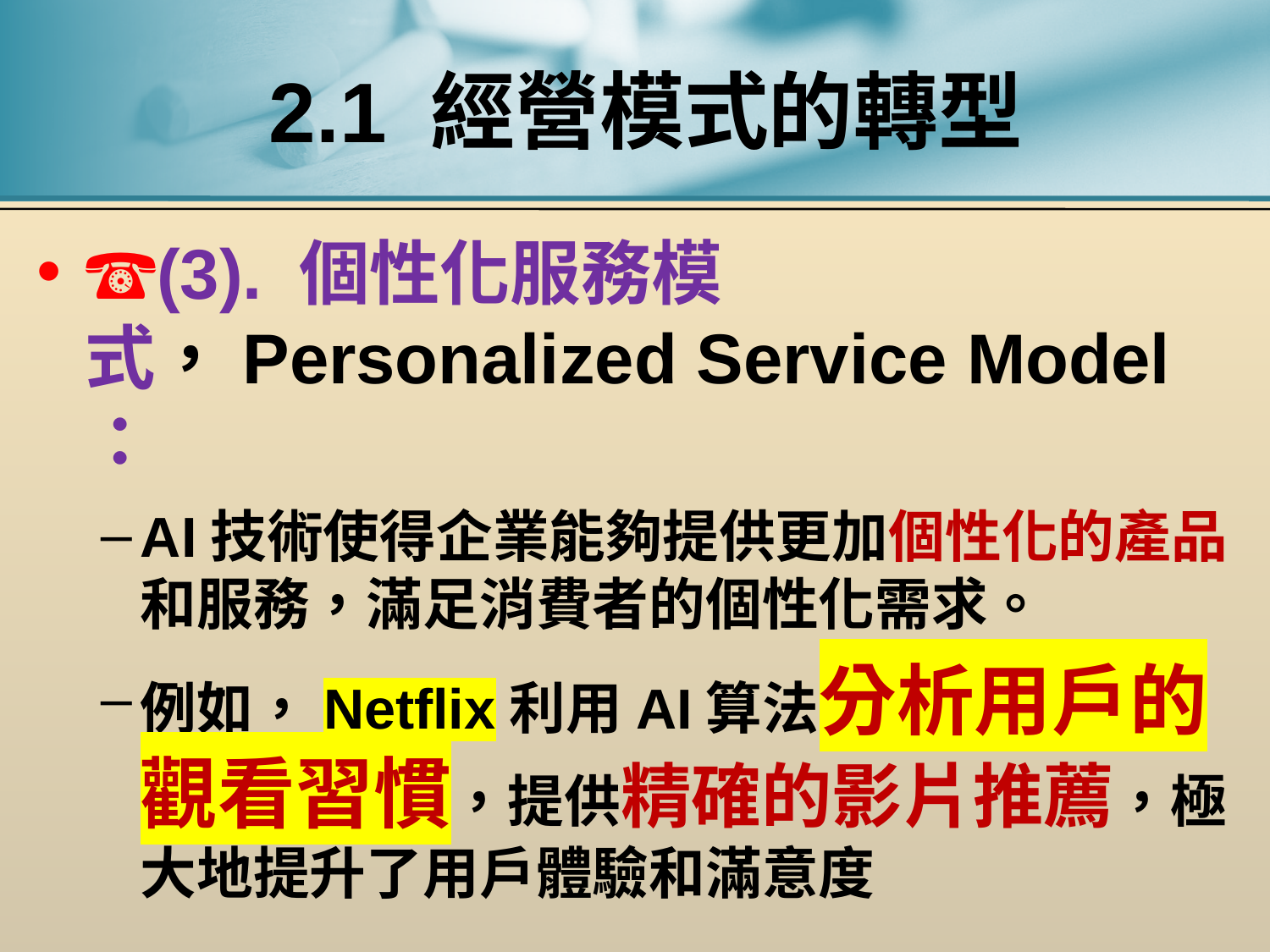

# 2.1 經營模式的轉型
☎(3). 個性化服務模式，Personalized Service Model ：
AI技術使得企業能夠提供更加個性化的產品和服務，滿足消費者的個性化需求。
例如，Netflix利用AI算法分析用戶的觀看習慣，提供精確的影片推薦，極大地提升了用戶體驗和滿意度